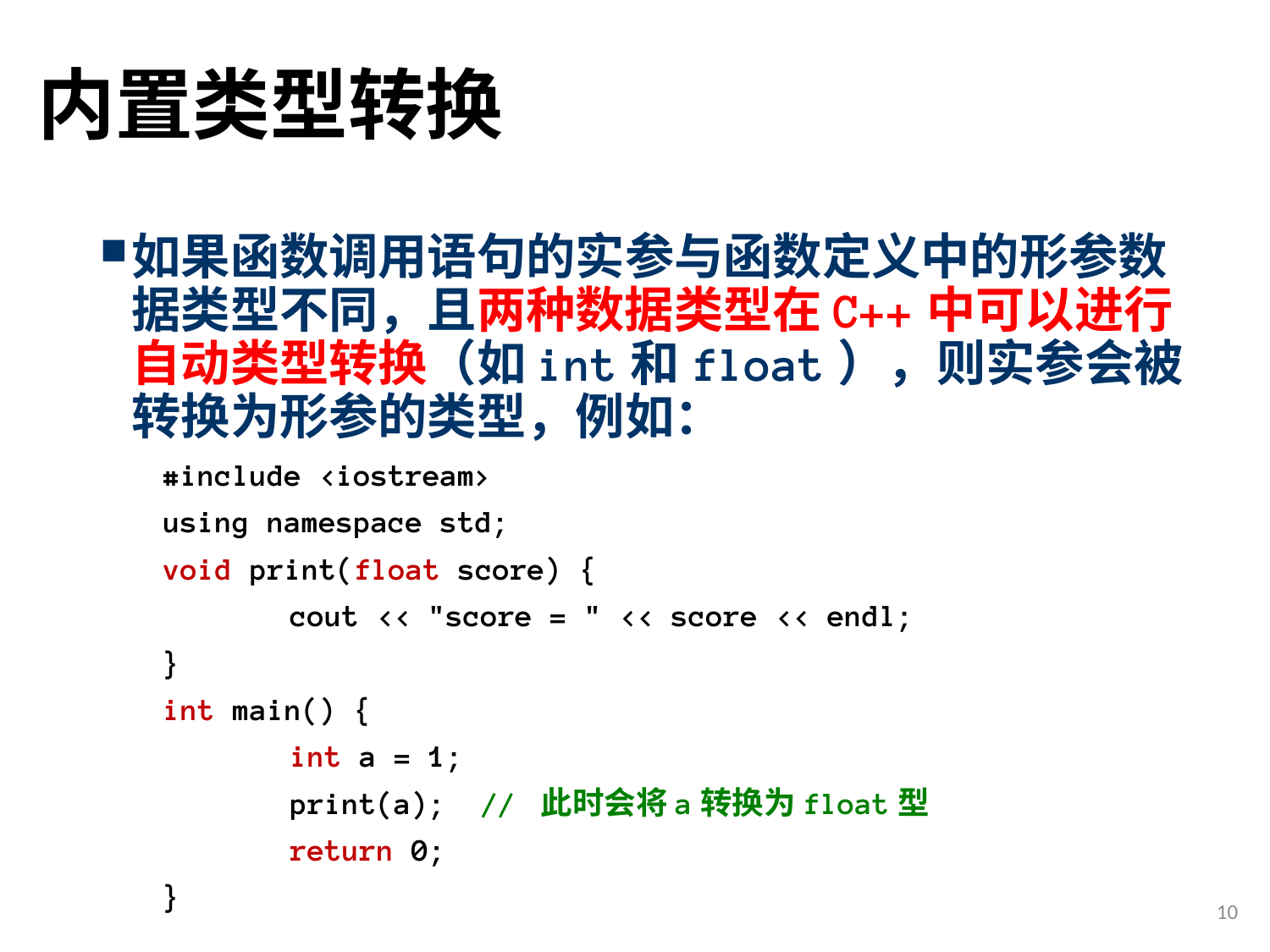

# 内置类型转换
如果函数调用语句的实参与函数定义中的形参数据类型不同，且两种数据类型在C++中可以进行自动类型转换（如int和float），则实参会被转换为形参的类型，例如：
#include <iostream>
using namespace std;
void print(float score) {
	cout << "score = " << score << endl;
}
int main() {
	int a = 1;
	print(a);  // 此时会将a转换为float型
	return 0;
}
10